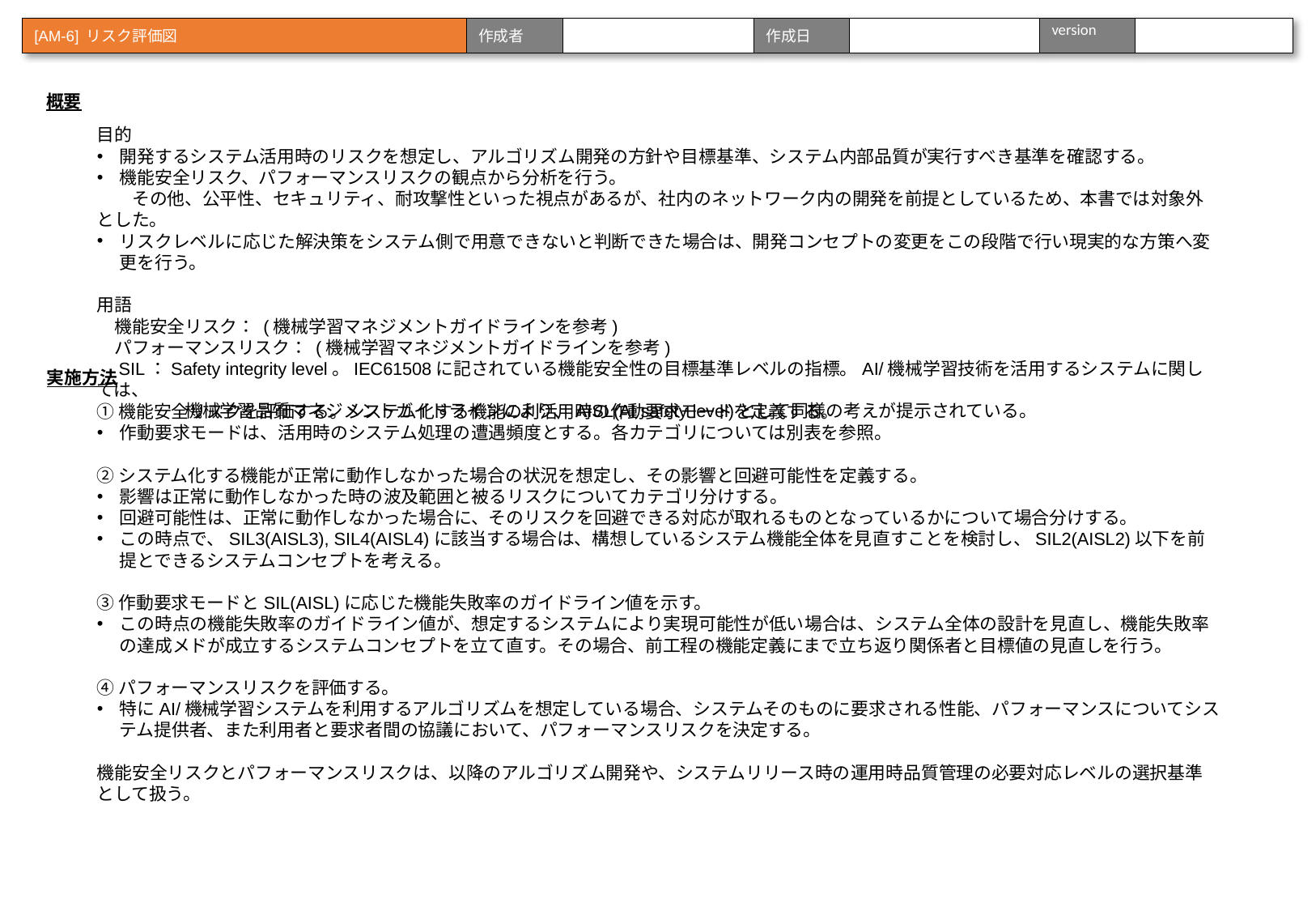

| [AM-6] リスク評価図 | 作成者 |  | 作成日 |  | version |  |
| --- | --- | --- | --- | --- | --- | --- |
概要
目的
開発するシステム活用時のリスクを想定し、アルゴリズム開発の方針や目標基準、システム内部品質が実行すべき基準を確認する。
機能安全リスク、パフォーマンスリスクの観点から分析を行う。
　　その他、公平性、セキュリティ、耐攻撃性といった視点があるが、社内のネットワーク内の開発を前提としているため、本書では対象外とした。
リスクレベルに応じた解決策をシステム側で用意できないと判断できた場合は、開発コンセプトの変更をこの段階で行い現実的な方策へ変更を行う。

用語
　機能安全リスク： (機械学習マネジメントガイドラインを参考)
　パフォーマンスリスク： (機械学習マネジメントガイドラインを参考)
　SIL：Safety integrity level。IEC61508に記されている機能安全性の目標基準レベルの指標。AI/機械学習技術を活用するシステムに関しては、
　　　　　機械学習品質マネジメントガイドラインにより、AISL(AI safety level)として同様の考えが提示されている。
実施方法
①機能安全リスクを評価する。システム化する機能の利活用時の作動要求モードを定義する。
作動要求モードは、活用時のシステム処理の遭遇頻度とする。各カテゴリについては別表を参照。

②システム化する機能が正常に動作しなかった場合の状況を想定し、その影響と回避可能性を定義する。
影響は正常に動作しなかった時の波及範囲と被るリスクについてカテゴリ分けする。
回避可能性は、正常に動作しなかった場合に、そのリスクを回避できる対応が取れるものとなっているかについて場合分けする。
この時点で、SIL3(AISL3), SIL4(AISL4)に該当する場合は、構想しているシステム機能全体を見直すことを検討し、SIL2(AISL2)以下を前提とできるシステムコンセプトを考える。

③作動要求モードとSIL(AISL)に応じた機能失敗率のガイドライン値を示す。
この時点の機能失敗率のガイドライン値が、想定するシステムにより実現可能性が低い場合は、システム全体の設計を見直し、機能失敗率の達成メドが成立するシステムコンセプトを立て直す。その場合、前工程の機能定義にまで立ち返り関係者と目標値の見直しを行う。

④パフォーマンスリスクを評価する。
特にAI/機械学習システムを利用するアルゴリズムを想定している場合、システムそのものに要求される性能、パフォーマンスについてシステム提供者、また利用者と要求者間の協議において、パフォーマンスリスクを決定する。

機能安全リスクとパフォーマンスリスクは、以降のアルゴリズム開発や、システムリリース時の運用時品質管理の必要対応レベルの選択基準として扱う。